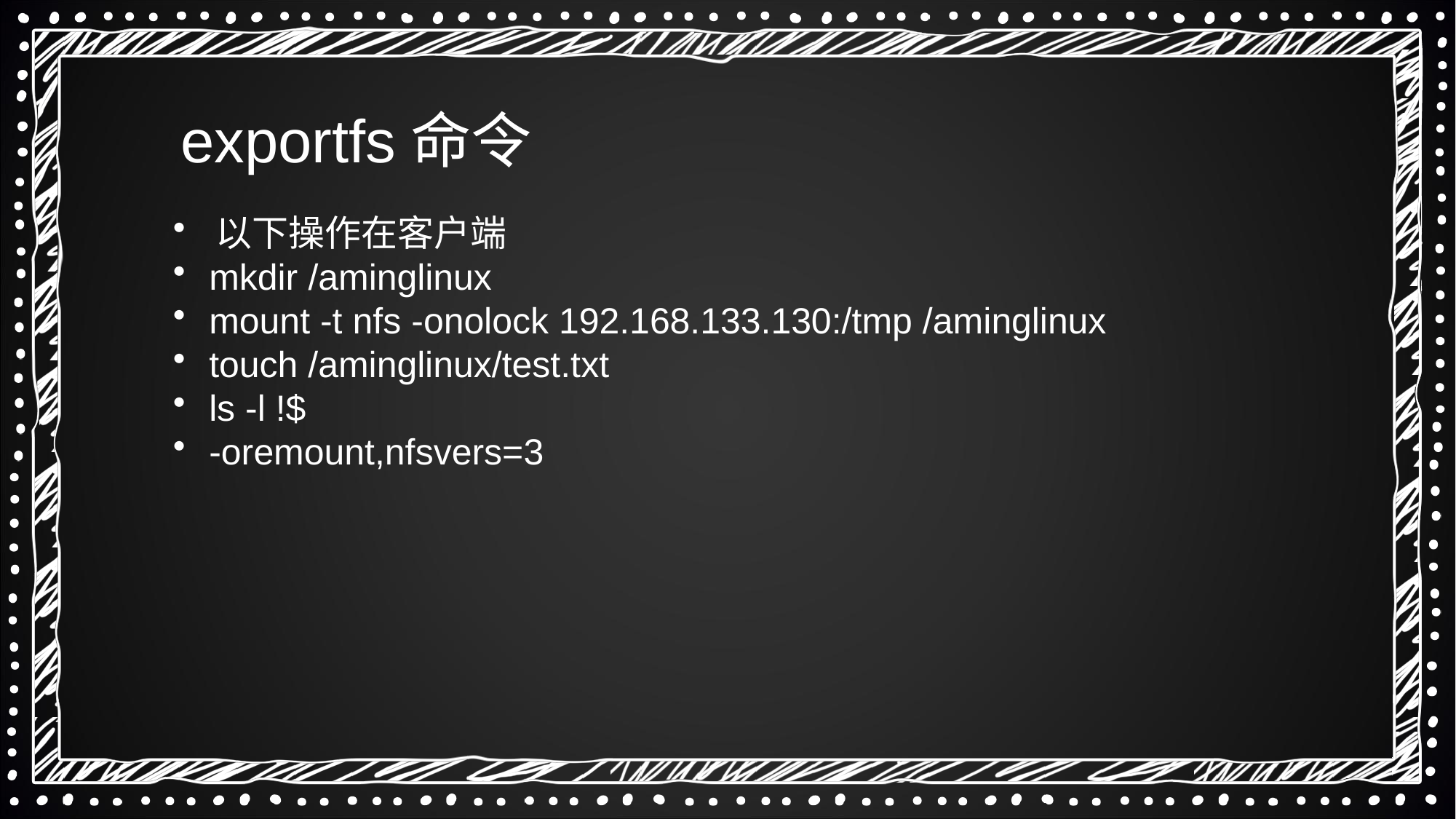

exportfs命令
 以下操作在客户端
 mkdir /aminglinux
 mount -t nfs -onolock 192.168.133.130:/tmp /aminglinux
 touch /aminglinux/test.txt
 ls -l !$
 -oremount,nfsvers=3